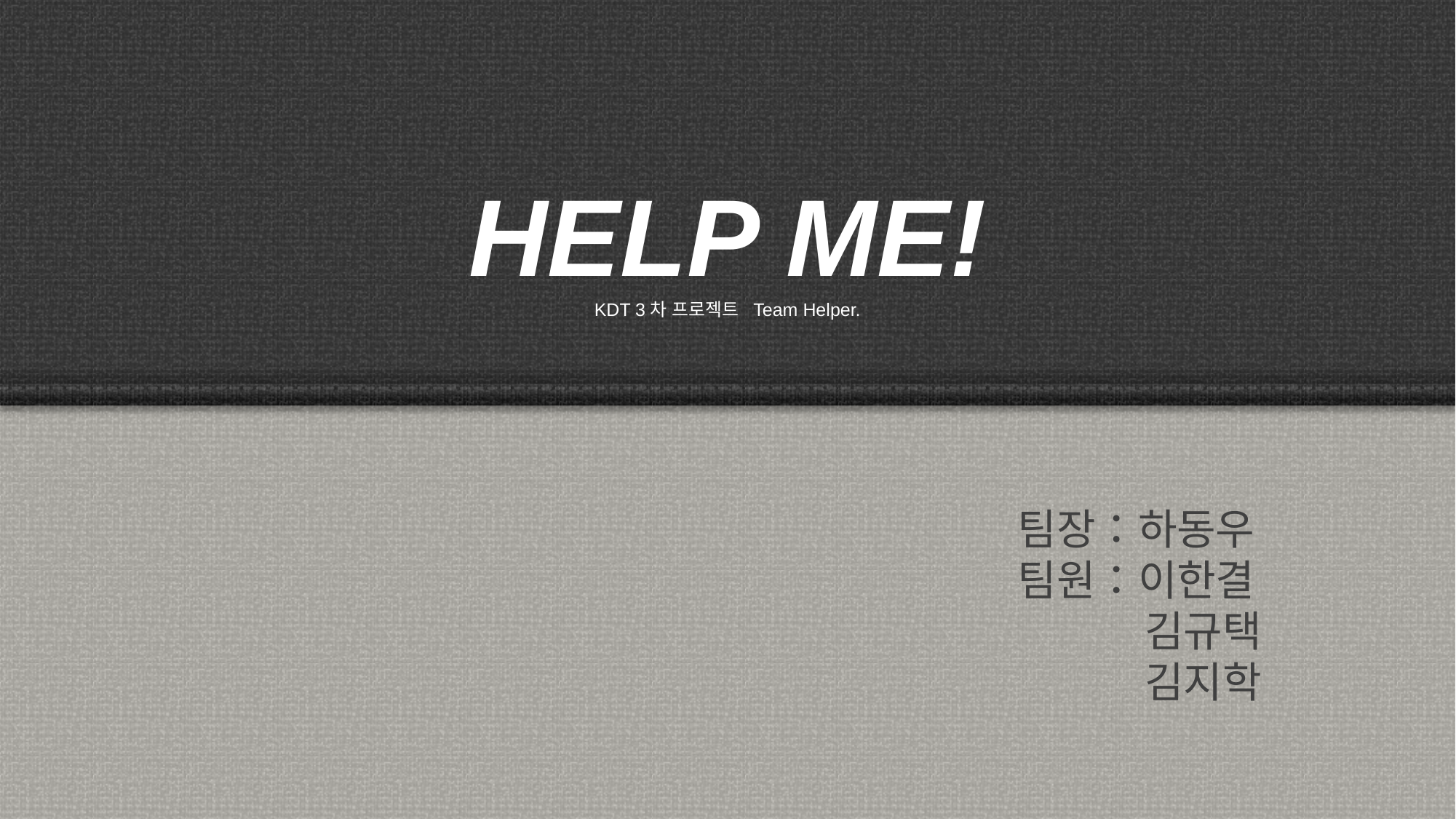

HELP ME!
KDT 3차 프로젝트  Team Helper.

팀장：하동우
팀원：이한결
　　　김규택
　　　김지학